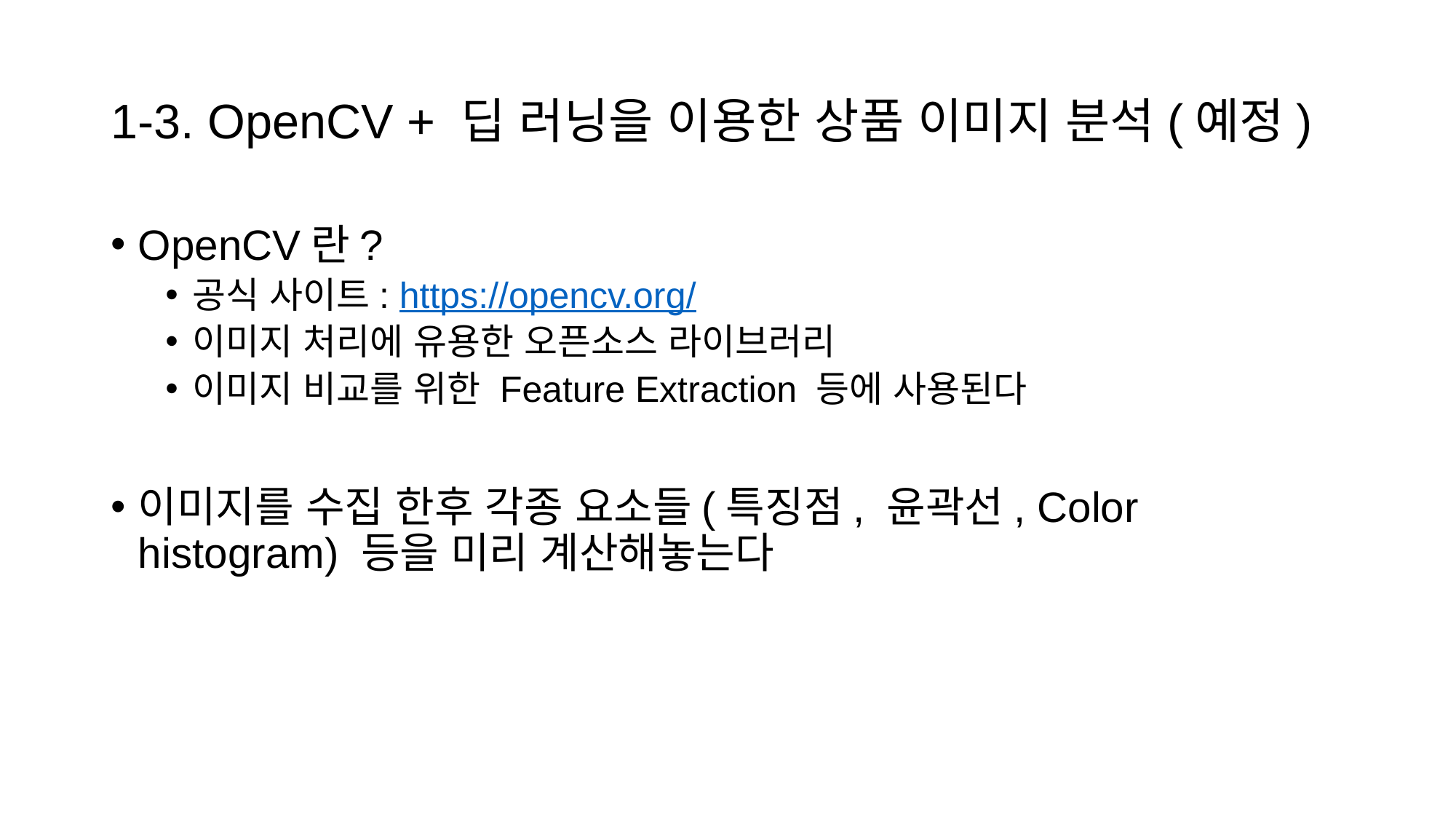

# 1-3. OpenCV + 딥 러닝을 이용한 상품 이미지 분석(예정)
OpenCV란?
공식 사이트: https://opencv.org/
이미지 처리에 유용한 오픈소스 라이브러리
이미지 비교를 위한 Feature Extraction 등에 사용된다

이미지를 수집 한후 각종 요소들(특징점, 윤곽선, Color histogram) 등을 미리 계산해놓는다